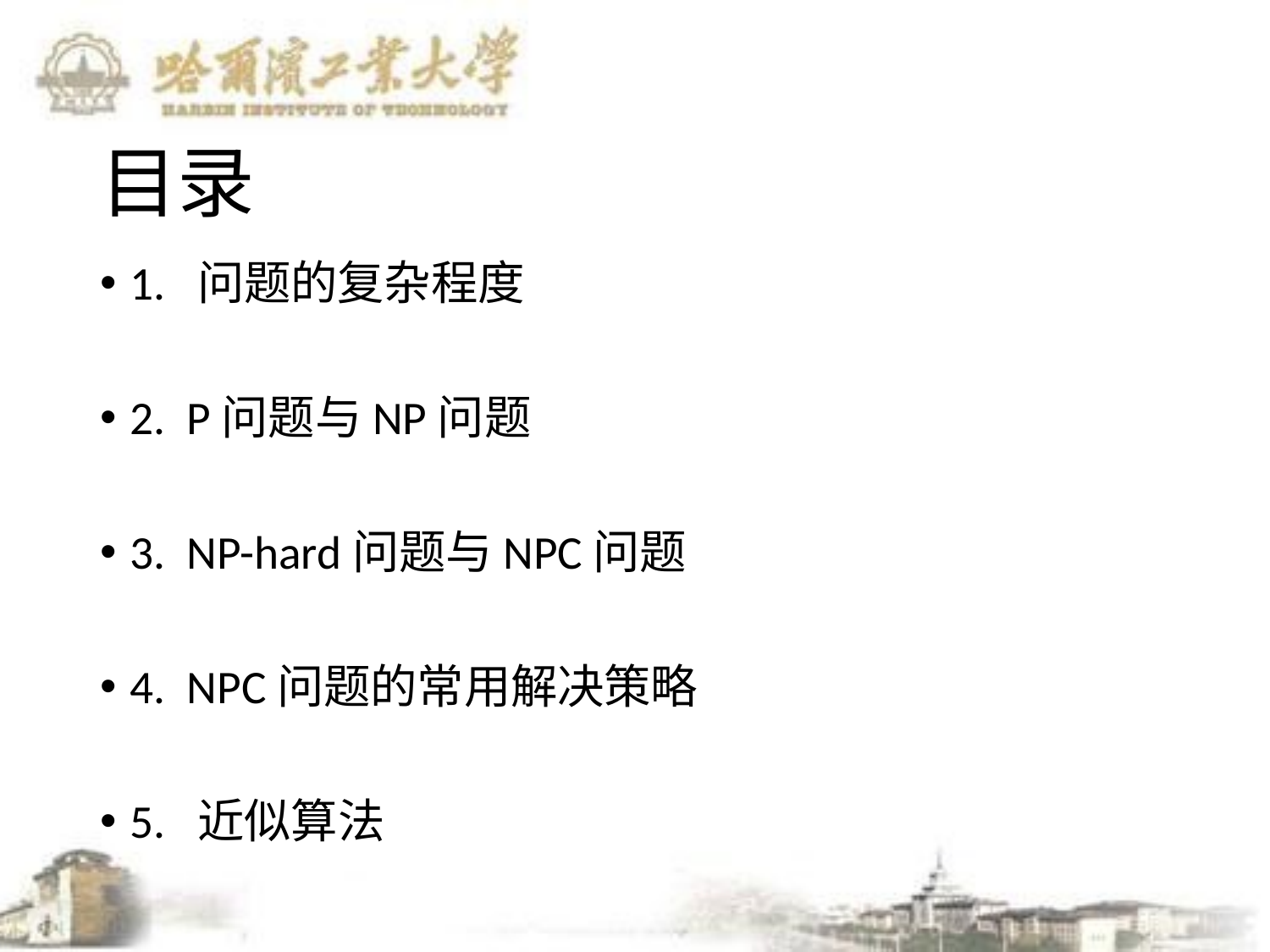

# 目录
1.  问题的复杂程度

2.  P问题与NP问题

3.  NP-hard问题与NPC问题

4.  NPC问题的常用解决策略

5.  近似算法